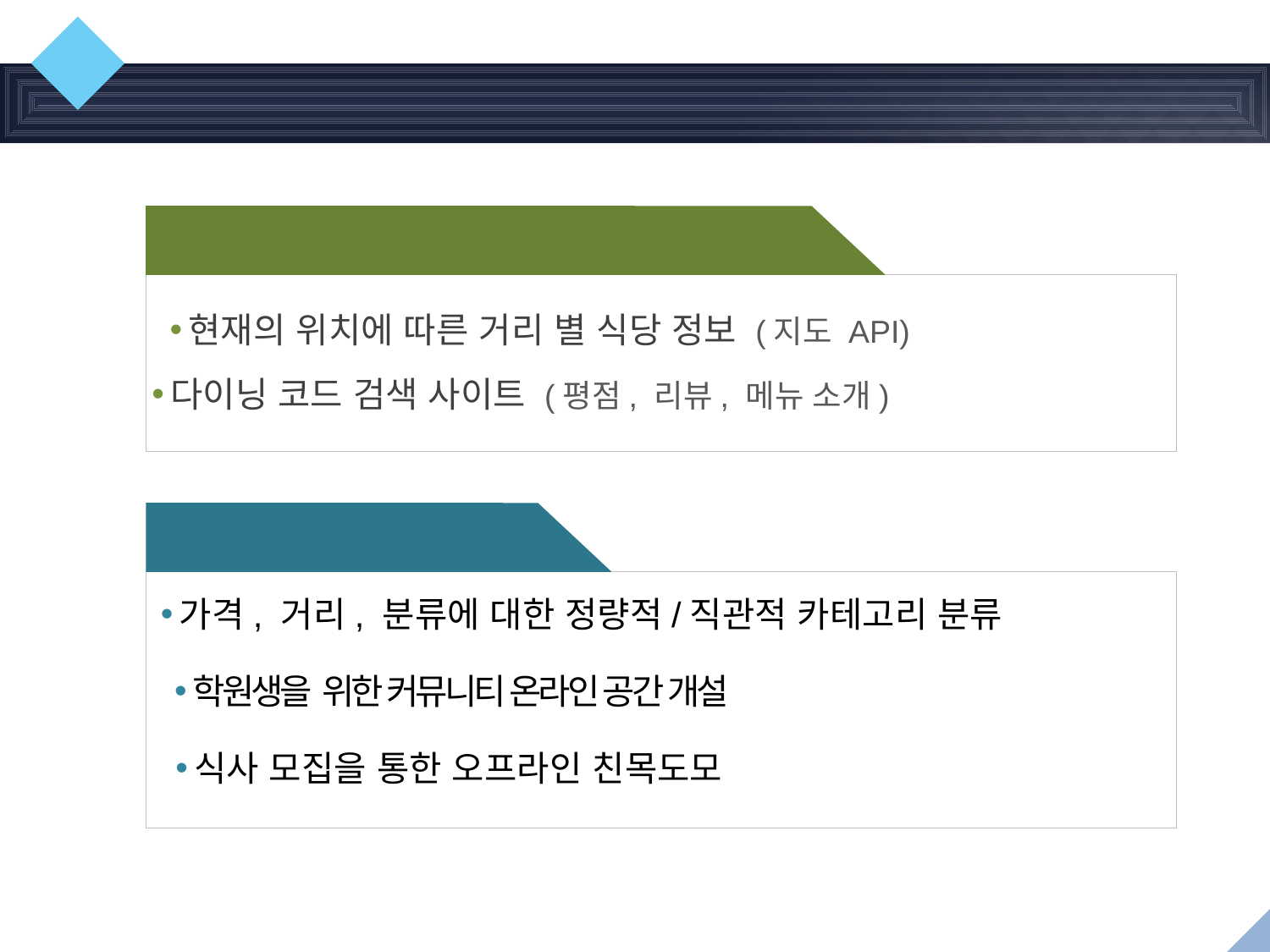

02
벤치마킹

네이버 검색엔진, 다이닝 코드

현재의 위치에 따른 거리 별 식당 정보 (지도 API)
다이닝 코드 검색 사이트 (평점, 리뷰, 메뉴 소개)

차별점

가격, 거리, 분류에 대한 정량적/직관적 카테고리 분류
학원생을  위한 커뮤니티 온라인 공간 개설
식사 모집을 통한 오프라인 친목도모